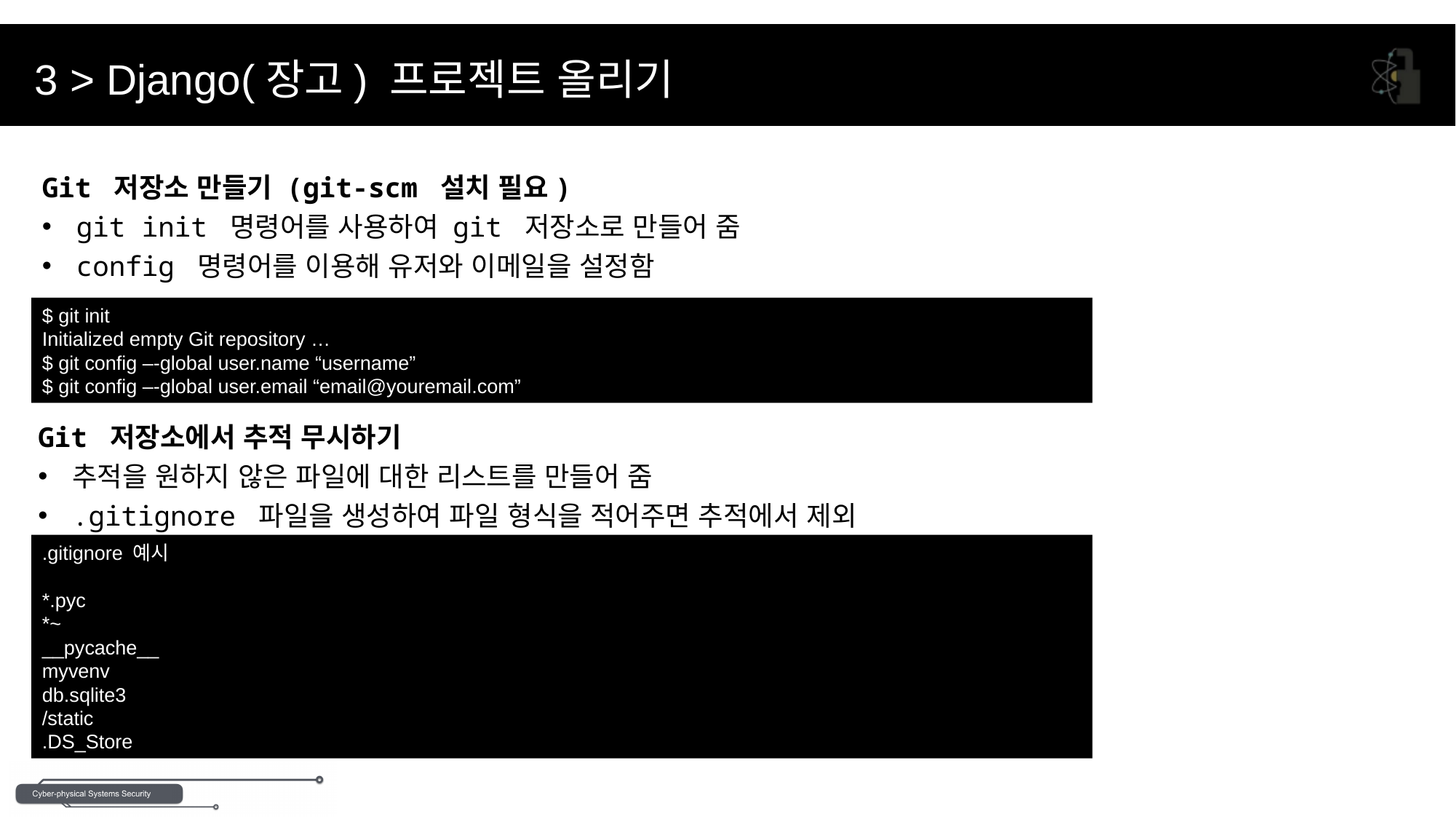

3 > Django(장고) 프로젝트 올리기
Git 저장소 만들기 (git-scm 설치 필요)
git init 명령어를 사용하여 git 저장소로 만들어 줌
config 명령어를 이용해 유저와 이메일을 설정함

$ git init
Initialized empty Git repository …
$ git config –-global user.name “username”
$ git config –-global user.email “email@youremail.com”
Git 저장소에서 추적 무시하기
추적을 원하지 않은 파일에 대한 리스트를 만들어 줌
.gitignore 파일을 생성하여 파일 형식을 적어주면 추적에서 제외
.gitignore 예시

*.pyc
*~
__pycache__
myvenv
db.sqlite3
/static
.DS_Store